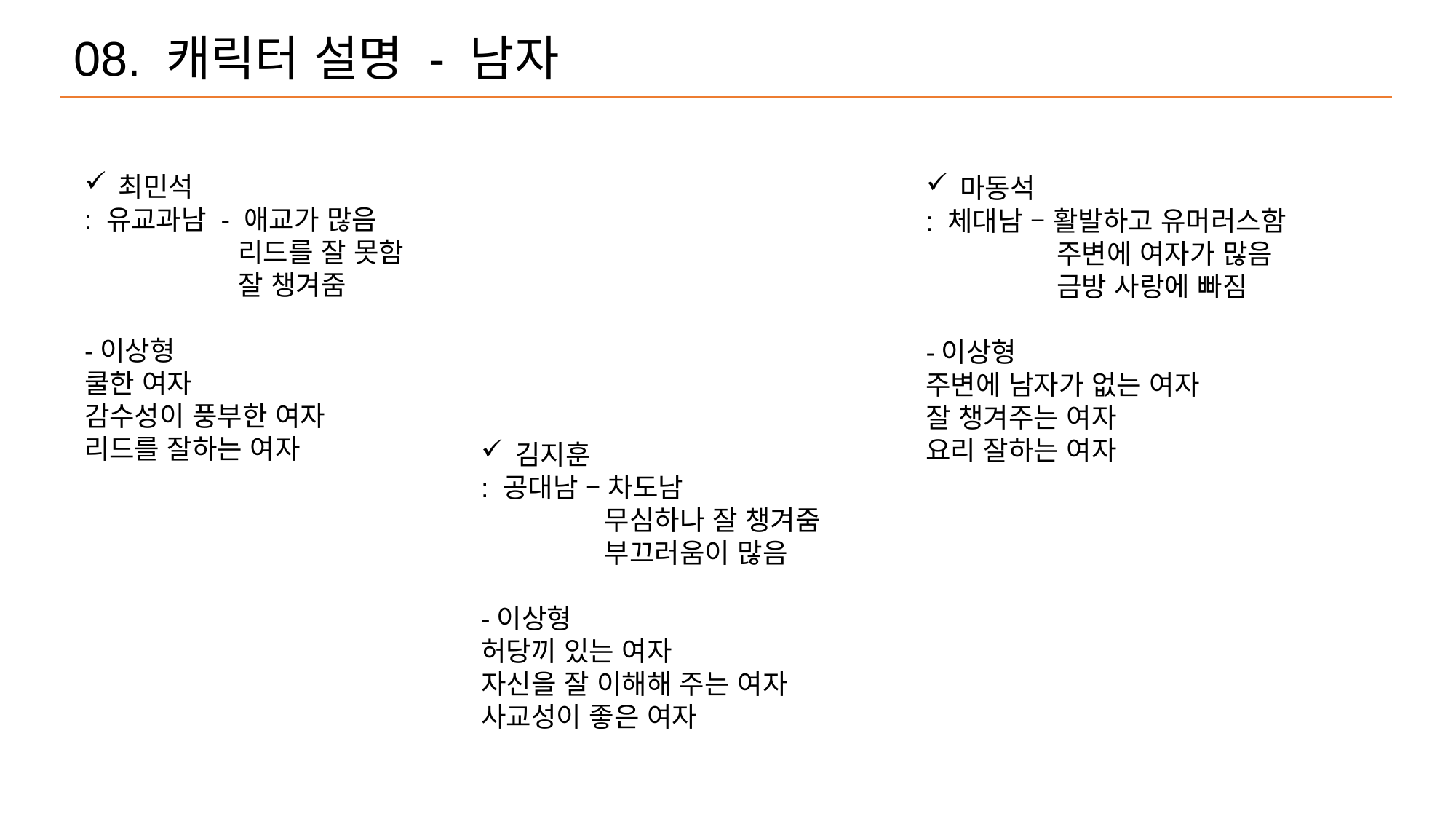

08. 캐릭터 설명 - 남자
최민석
: 유교과남 - 애교가 많음
	     리드를 잘 못함
	     잘 챙겨줌

-이상형
쿨한 여자
감수성이 풍부한 여자
리드를 잘하는 여자

마동석
: 체대남 – 활발하고 유머러스함
	  주변에 여자가 많음
	  금방 사랑에 빠짐

-이상형
주변에 남자가 없는 여자
잘 챙겨주는 여자
요리 잘하는 여자

김지훈
: 공대남 – 차도남
	 무심하나 잘 챙겨줌
	 부끄러움이 많음

-이상형
허당끼 있는 여자
자신을 잘 이해해 주는 여자
사교성이 좋은 여자